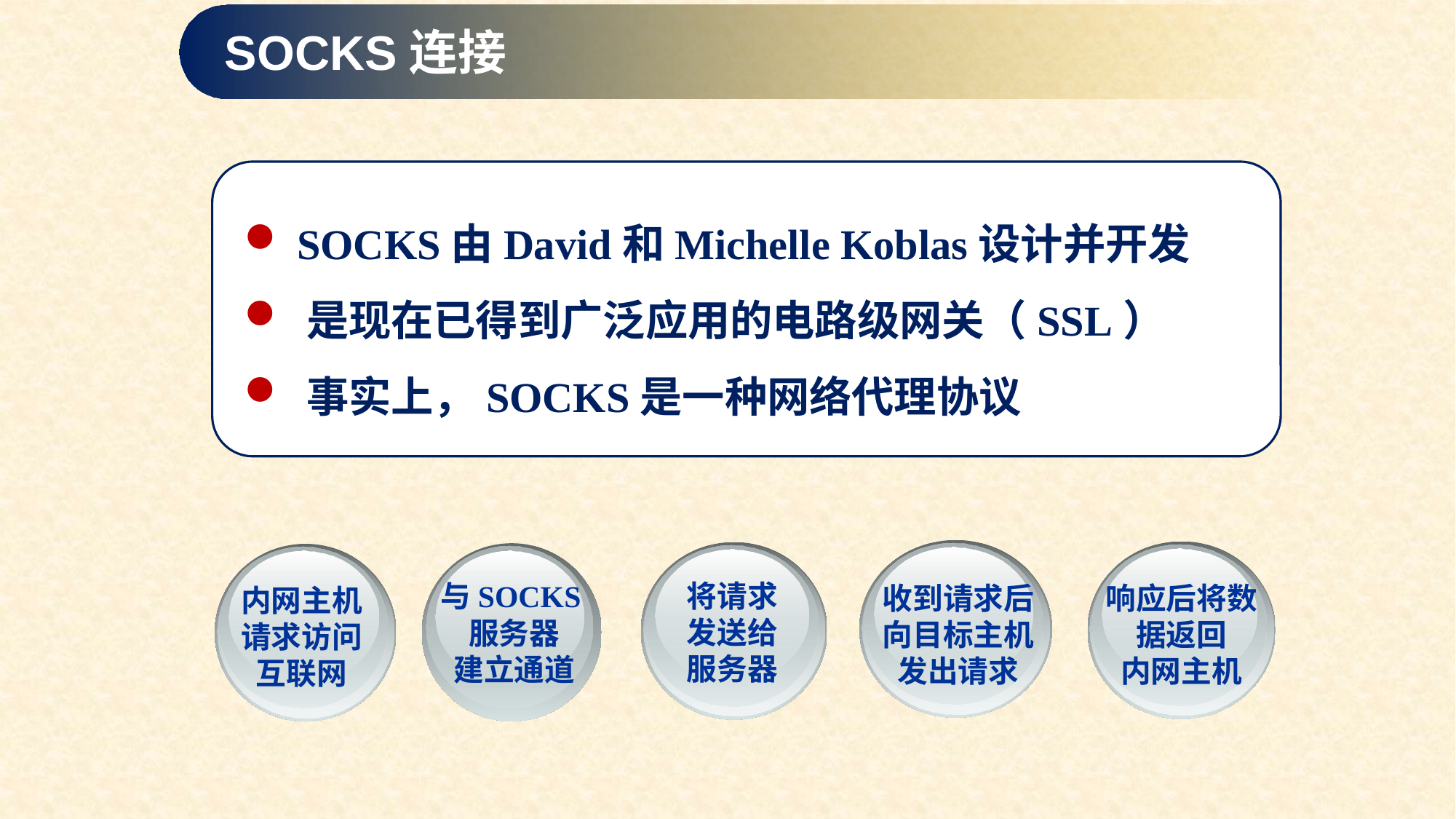

SOCKS连接

 SOCKS由David和Michelle Koblas设计并开发
 是现在已得到广泛应用的电路级网关（SSL）
 事实上，SOCKS是一种网络代理协议

收到请求后向目标主机发出请求

响应后将数据返回
内网主机

将请求
发送给
服务器

与SOCKS服务器
建立通道

内网主机
请求访问
互联网